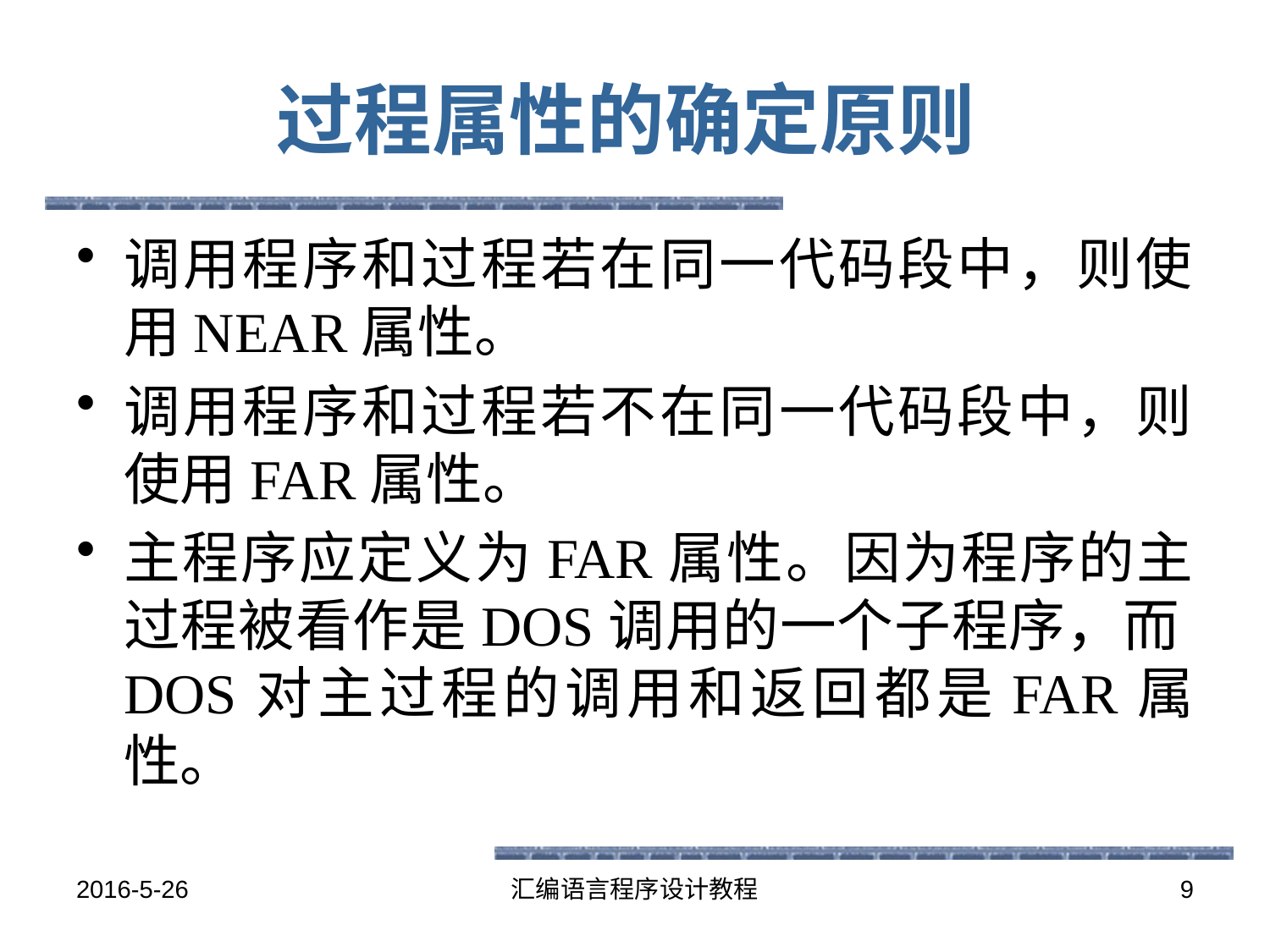

# 过程属性的确定原则
调用程序和过程若在同一代码段中，则使用NEAR属性。
调用程序和过程若不在同一代码段中，则使用FAR属性。
主程序应定义为FAR属性。因为程序的主过程被看作是DOS调用的一个子程序，而DOS对主过程的调用和返回都是FAR属性。
2016-5-26
汇编语言程序设计教程
9